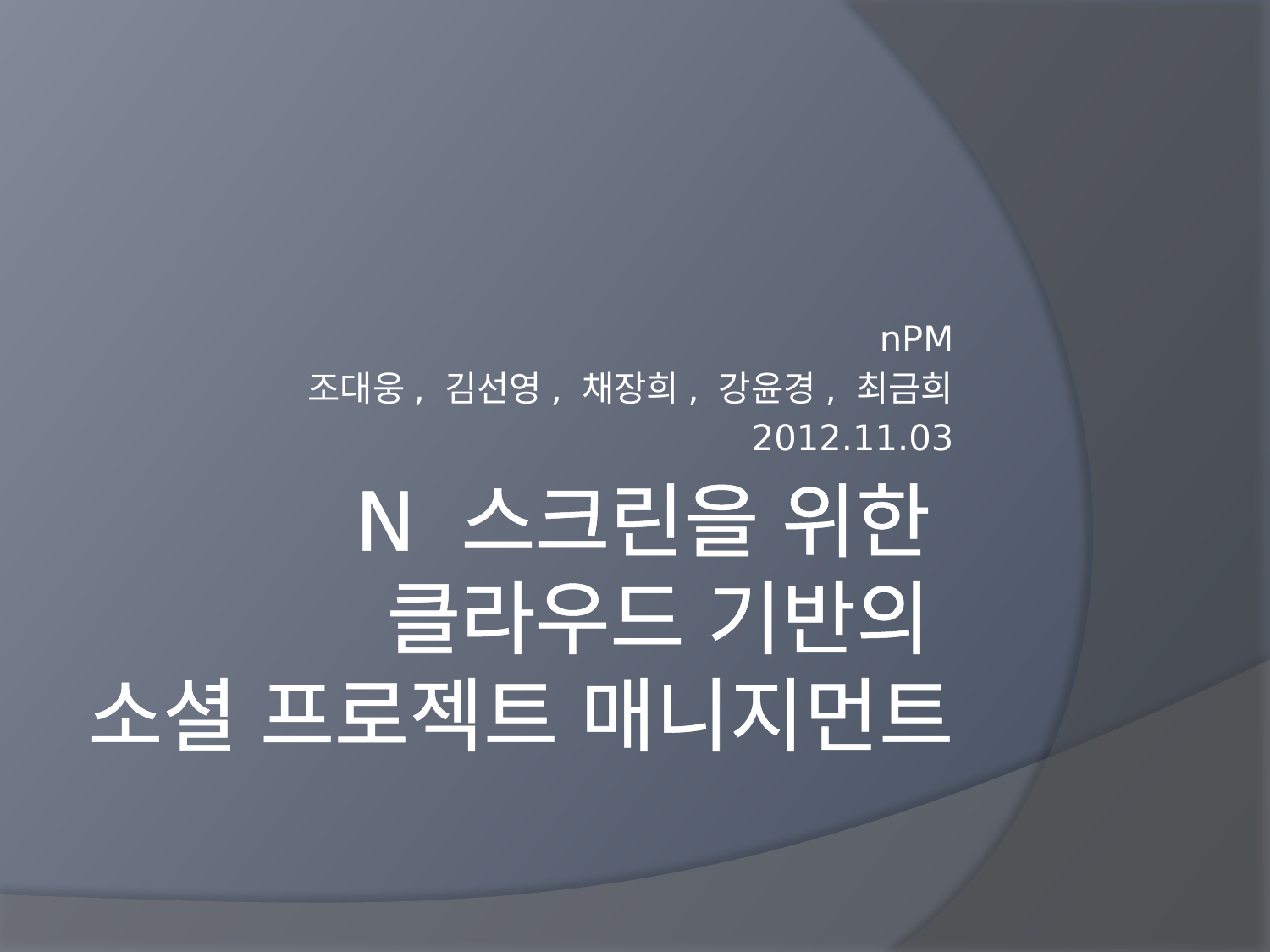

nPM
 조대웅, 김선영, 채장희, 강윤경, 최금희
2012.11.03
# N 스크린을 위한 클라우드 기반의 소셜 프로젝트 매니지먼트